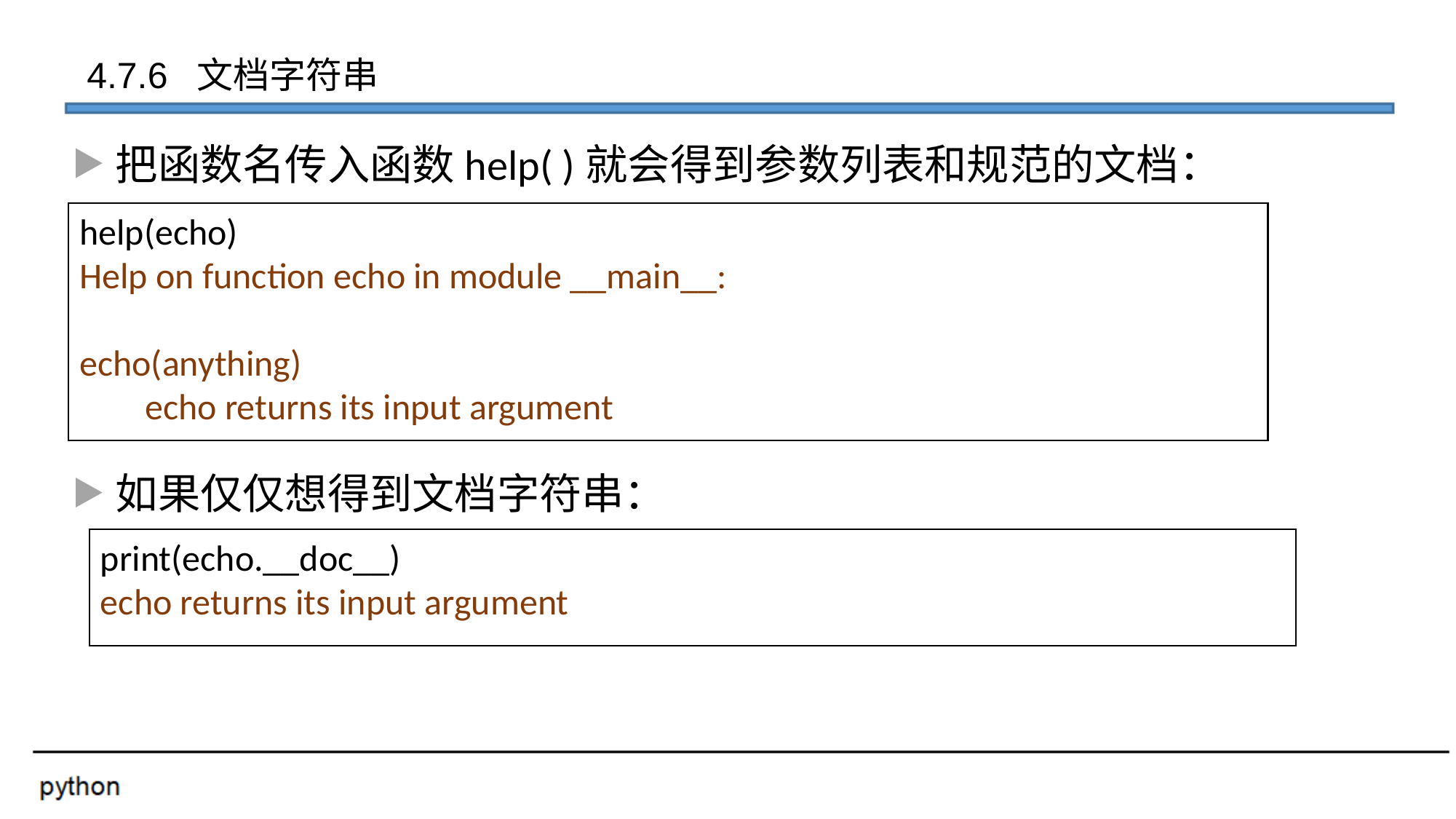

4.7.6  文档字符串
把函数名传入函数help( )就会得到参数列表和规范的文档：

help(echo)
Help on function echo in module __main__:

echo(anything)
        echo returns its input argument
如果仅仅想得到文档字符串：

print(echo.__doc__)
echo returns its input argument

44